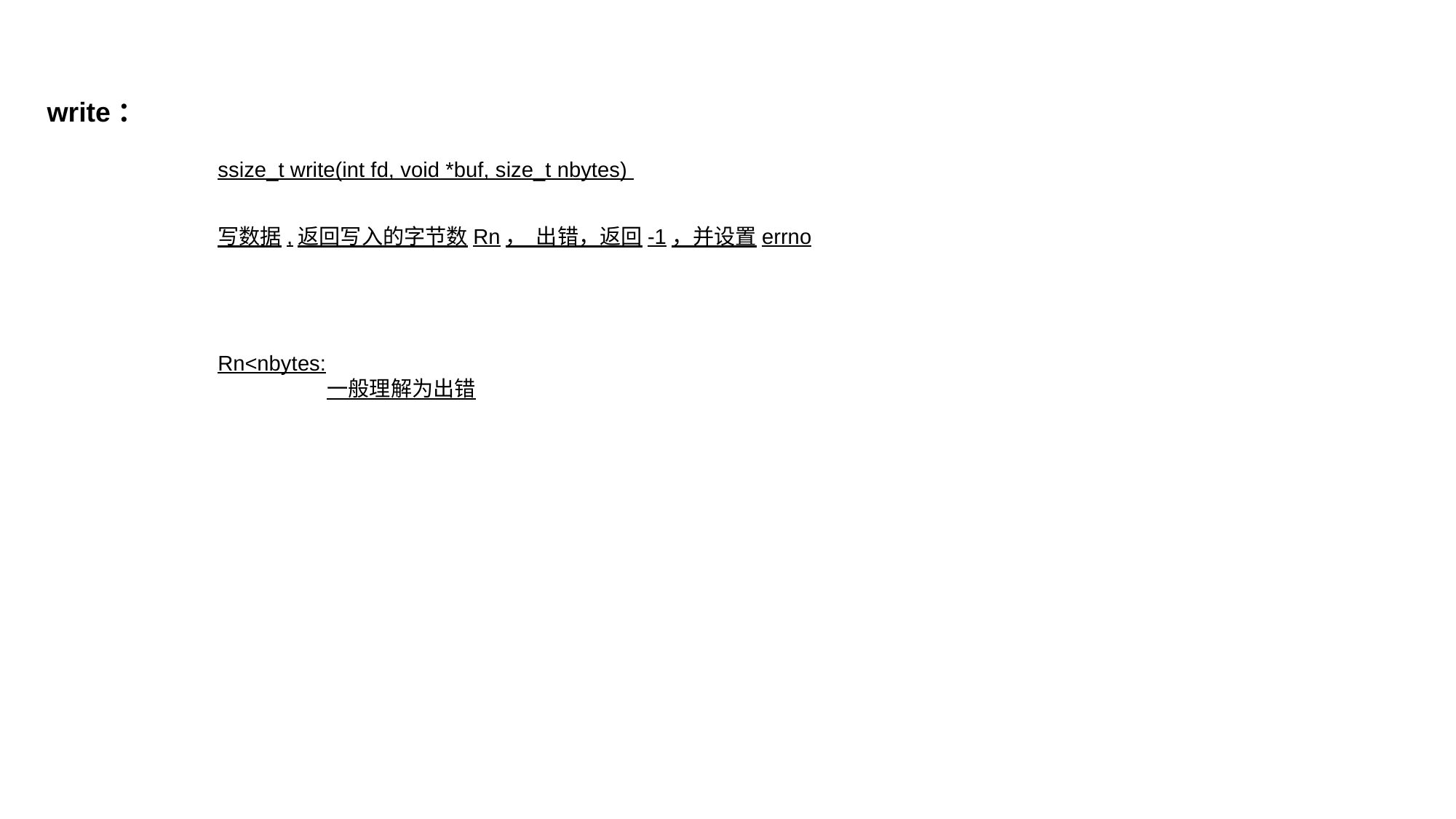

write：
ssize_t write(int fd, void *buf, size_t nbytes)
写数据,返回写入的字节数Rn，  出错，返回-1，并设置errno
Rn<nbytes:
	一般理解为出错